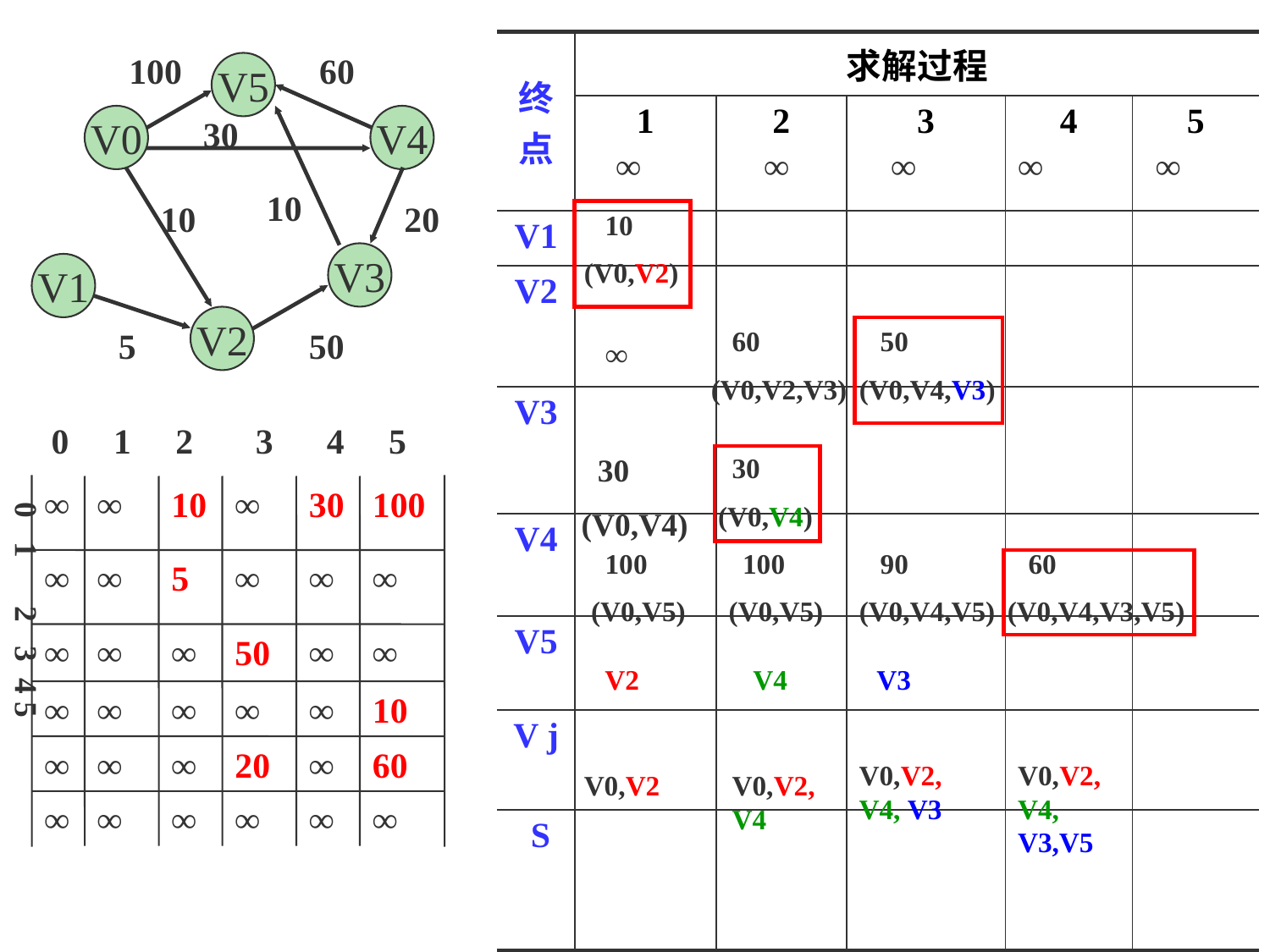

| 终点 | 求解过程 |  |  |  |  |
| --- | --- | --- | --- | --- | --- |
|  | 1 | 2 | 3 | 4 | 5 |
| V1 |  |  |  |  |  |
| V2 |  |  |  |  |  |
| V3 |  |  |  |  |  |
| V4 |  |  |  |  |  |
| V5 |  |  |  |  |  |
| V j |  |  |  |  |  |
| S |  |  |  |  |  |
100
60
V5

V0
30

V4

10
10
20
V3
V1

V2
5
50
#
∞
∞
∞
∞
∞

   10
(V0,V2)

   60
(V0,V2,V3)
   50
(V0,V4,V3)

∞
  0     1     2       3      4     5
   0   1      2   3  4 5
∞

∞

10

∞

30

100

∞

∞
5
∞
∞
∞
∞

∞
∞
50
∞
∞
∞

∞
∞
∞
∞
10
∞

∞
∞
20
∞
60
∞

∞
∞
∞
∞
∞

   30
 (V0,V4)
   30
 (V0,V4)

   100
 (V0,V5)
   100
 (V0,V5)
   90
(V0,V4,V5)
   60
(V0,V4,V3,V5)

   V2
   V4
 V3
 V5
V0,V2, V4, V3
V0,V2, V4, V3,V5
V0,V2
V0,V2, V4